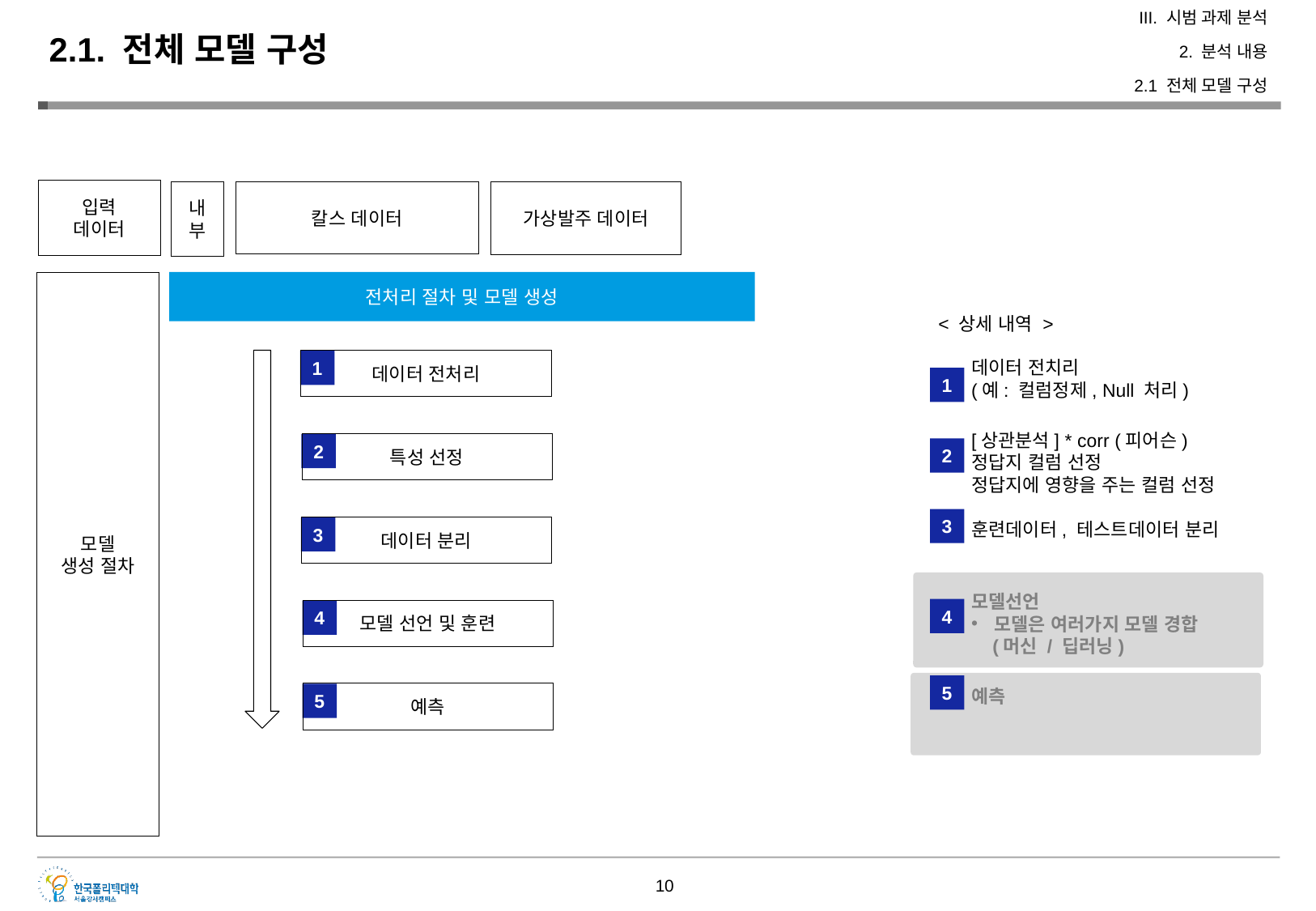

III. 시범 과제 분석
# 2.1. 전체 모델 구성
2. 분석 내용
2.1 전체 모델 구성
입력
데이터
내부
가상발주 데이터
칼스 데이터
전처리 절차 및 모델 생성
모델
생성 절차
< 상세 내역 >
데이터 전처리
1
데이터 전치리
(예: 컬럼정제, Null 처리)

1
[상관분석] * corr (피어슨)
정답지 컬럼 선정
정답지에 영향을 주는 컬럼 선정
특성 선정
2
2
3
훈련데이터, 테스트데이터 분리
데이터 분리
3

모델선언
모델은 여러가지 모델 경합
    (머신 / 딥러닝)
4
모델 선언 및 훈련
4

5
예측
예측
5